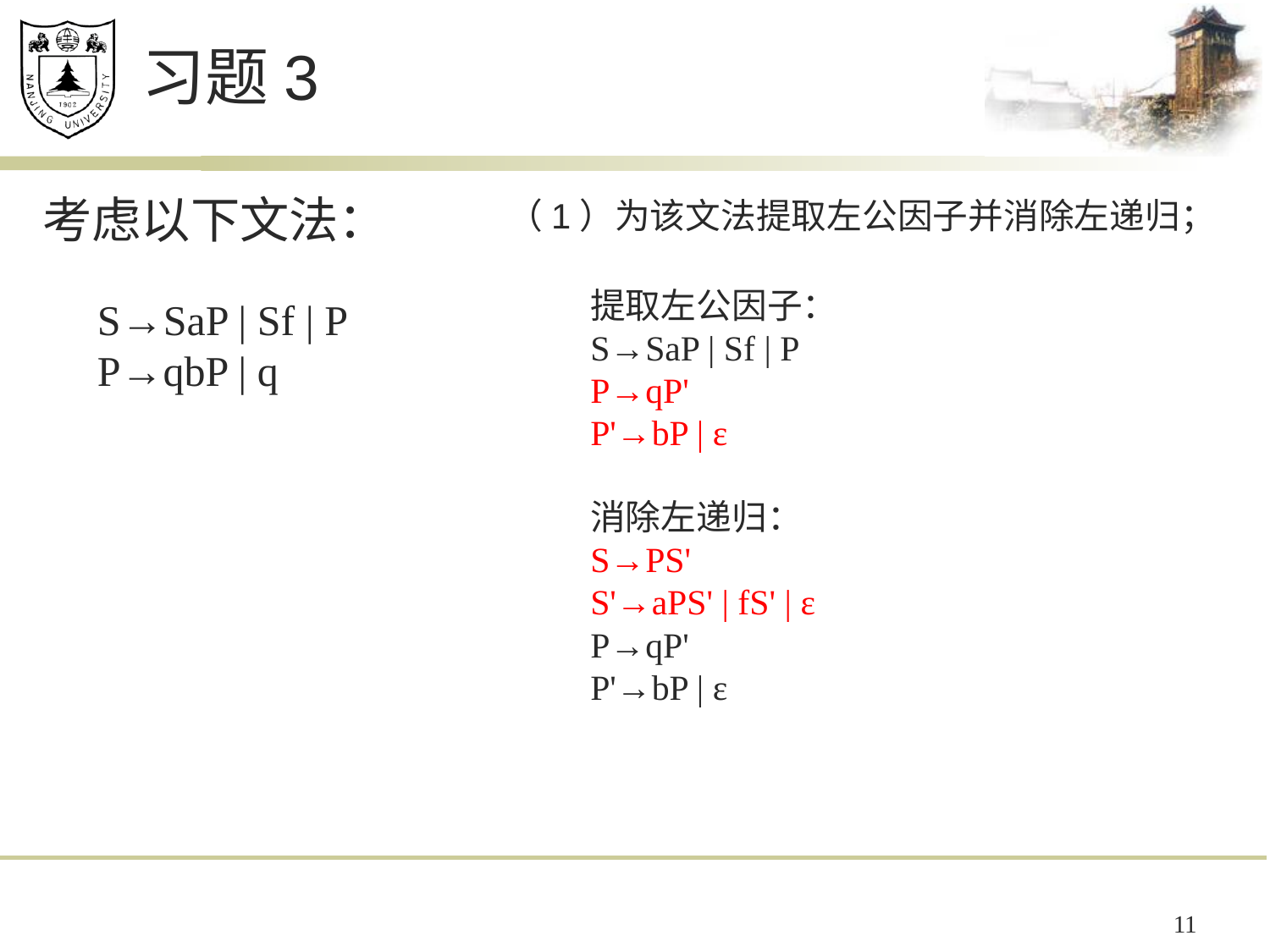

# 习题3
考虑以下文法：
（1）为该文法提取左公因子并消除左递归；
提取左公因子：
S→SaP | Sf | P
P→qP'
P'→bP | ε

消除左递归：
S→PS'
S'→aPS' | fS' | ε
P→qP'
P'→bP | ε

S→SaP | Sf | P
P→qbP | q